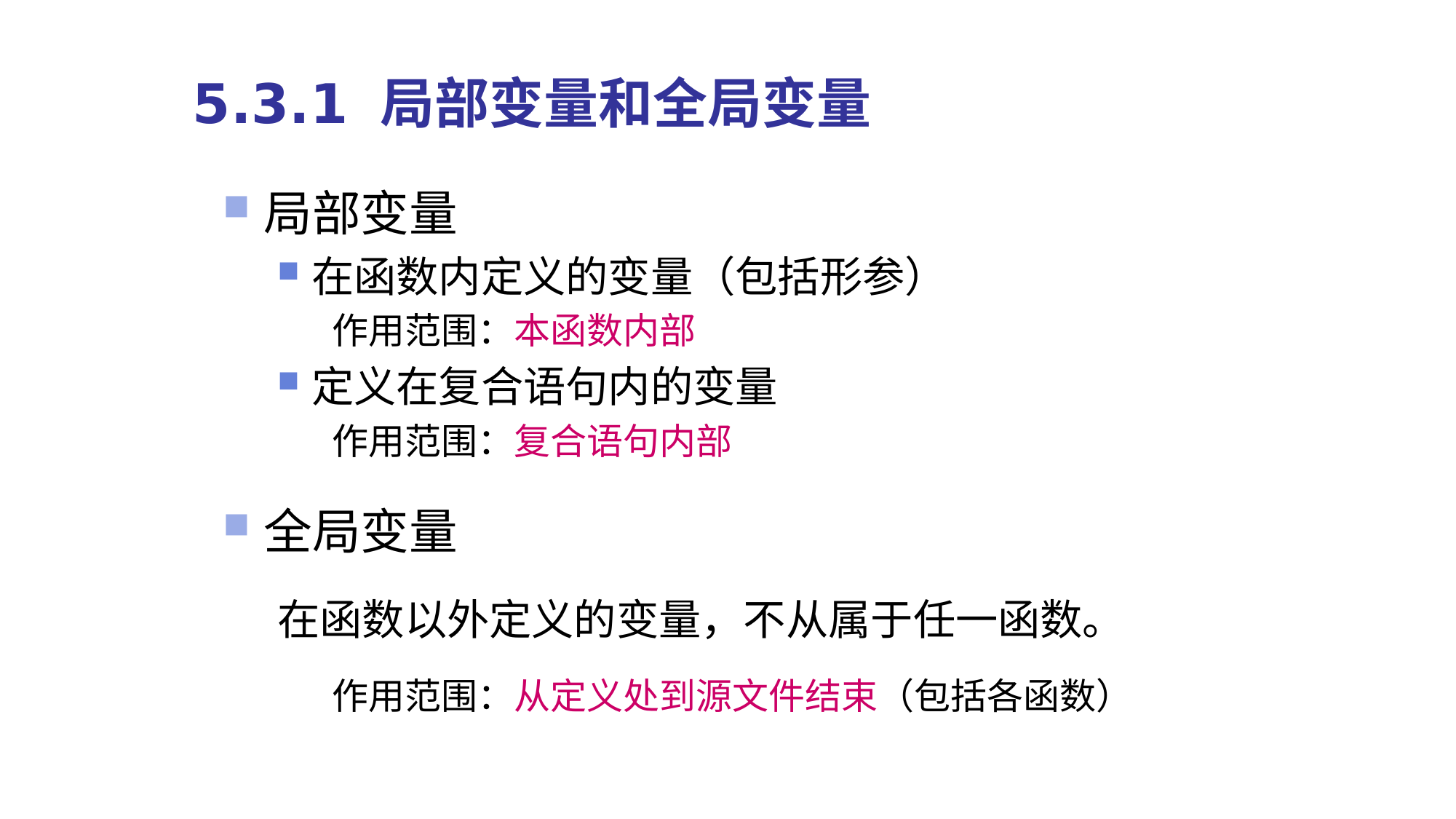

# 5.3.1 局部变量和全局变量
局部变量
在函数内定义的变量（包括形参）
作用范围：本函数内部
定义在复合语句内的变量
作用范围：复合语句内部
全局变量
在函数以外定义的变量，不从属于任一函数。
作用范围：从定义处到源文件结束（包括各函数）